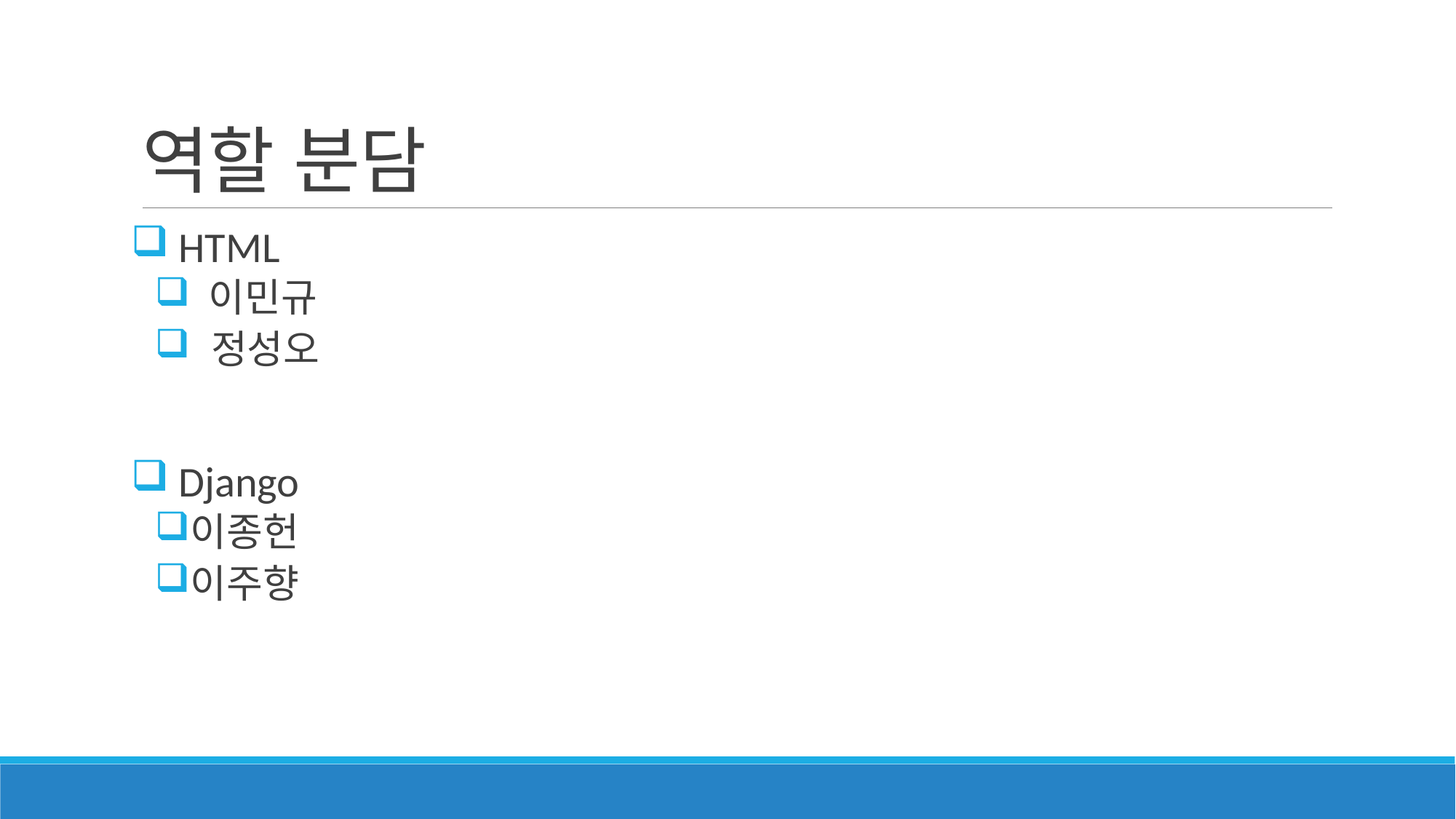

# 역할 분담
 HTML
 이민규
 정성오

 Django
이종헌
이주향